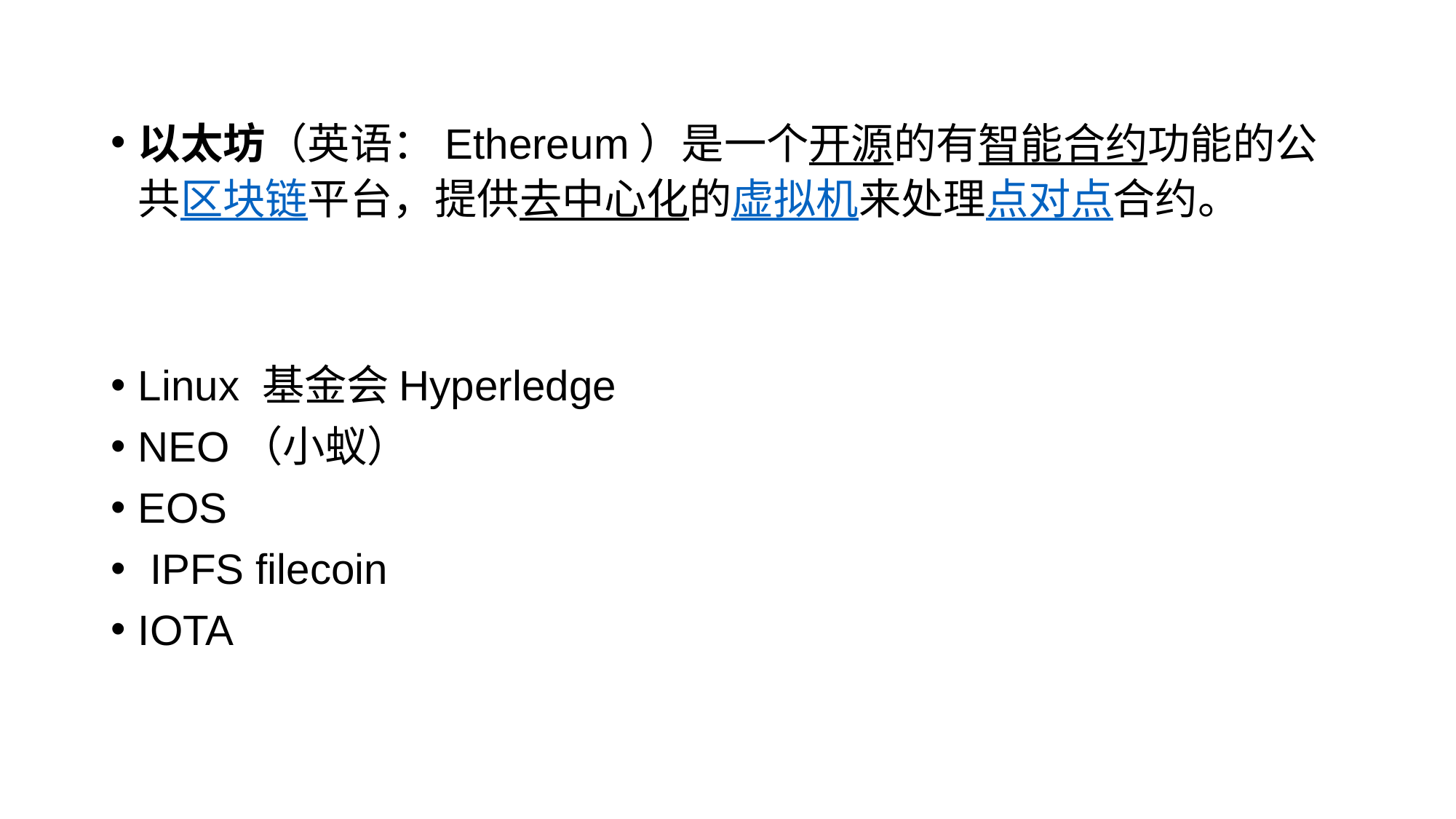

以太坊（英语：Ethereum）是一个开源的有智能合约功能的公共区块链平台，提供去中心化的虚拟机来处理点对点合约。

Linux 基金会Hyperledge
NEO（小蚁）
EOS
 IPFS filecoin
IOTA